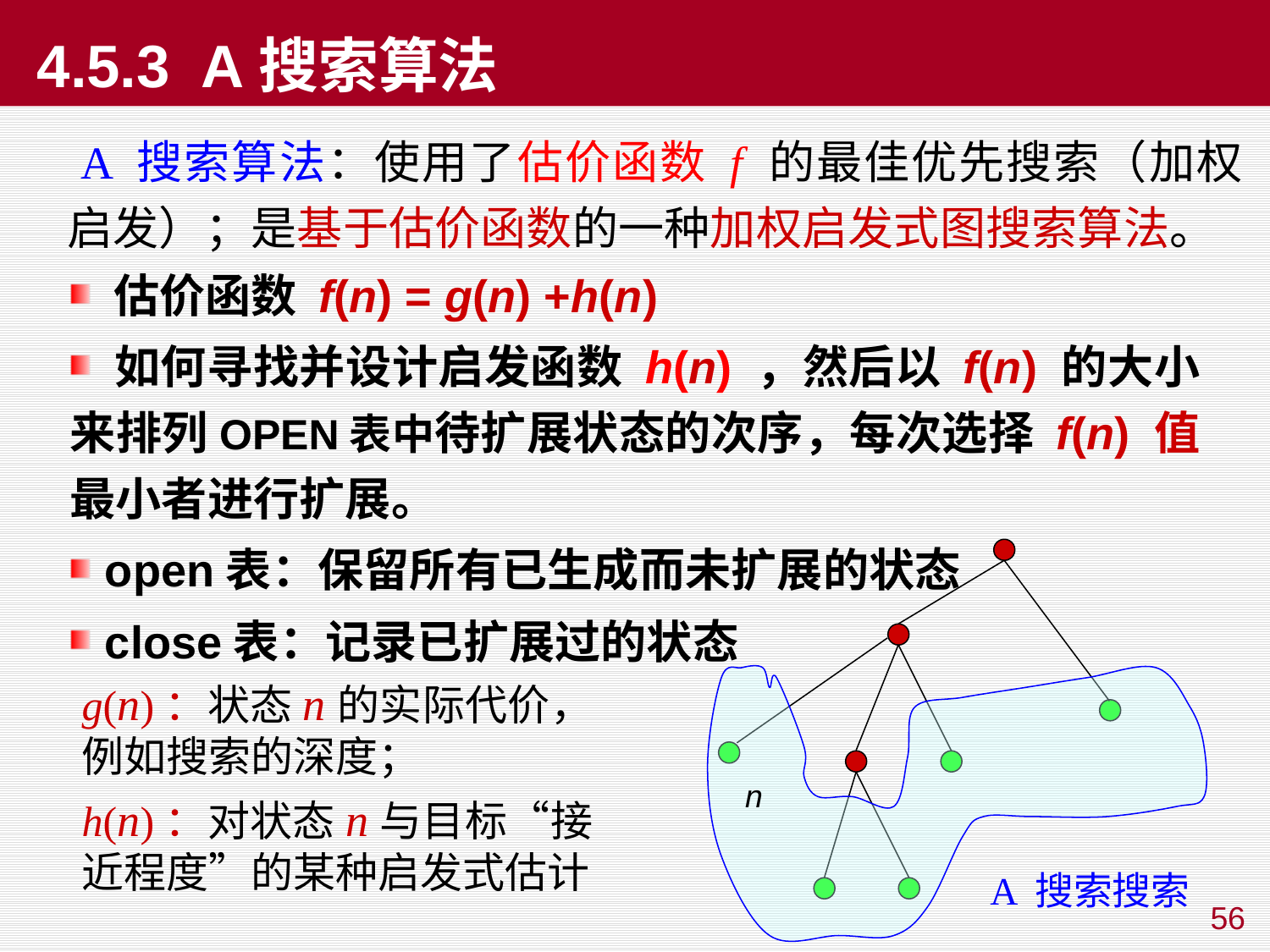

# 4.5.3  A搜索算法

 A 搜索算法：使用了估价函数 f 的最佳优先搜索（加权启发）；是基于估价函数的一种加权启发式图搜索算法。
 估价函数 f(n) = g(n) +h(n)
 如何寻找并设计启发函数 h(n) ，然后以 f(n) 的大小来排列OPEN表中待扩展状态的次序，每次选择 f(n) 值最小者进行扩展。
 open表：保留所有已生成而未扩展的状态
 close表：记录已扩展过的状态

g(n)：状态n的实际代价，例如搜索的深度；
h(n)：对状态n与目标“接近程度”的某种启发式估计

n

A 搜索搜索

56